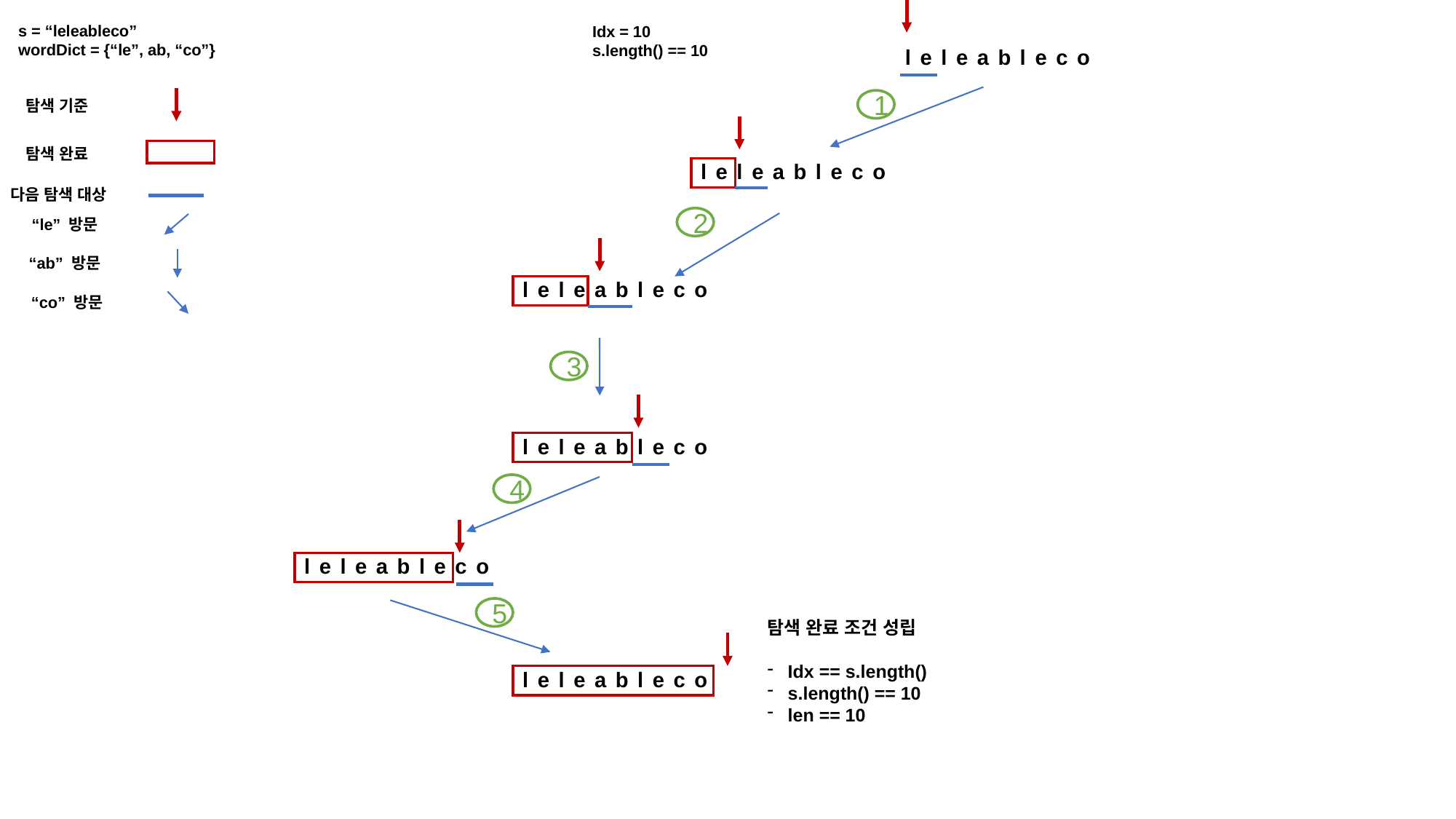

s = “leleableco”
wordDict = {“le”, ab, “co”}
Idx = 10
s.length() == 10
leleableco
1
탐색 기준
탐색 완료

leleableco

다음 탐색 대상
2
“le” 방문
“ab” 방문
leleableco

“co” 방문
3
leleableco

4
leleableco

5
탐색 완료 조건 성립

Idx == s.length()
s.length() == 10
len == 10
leleableco